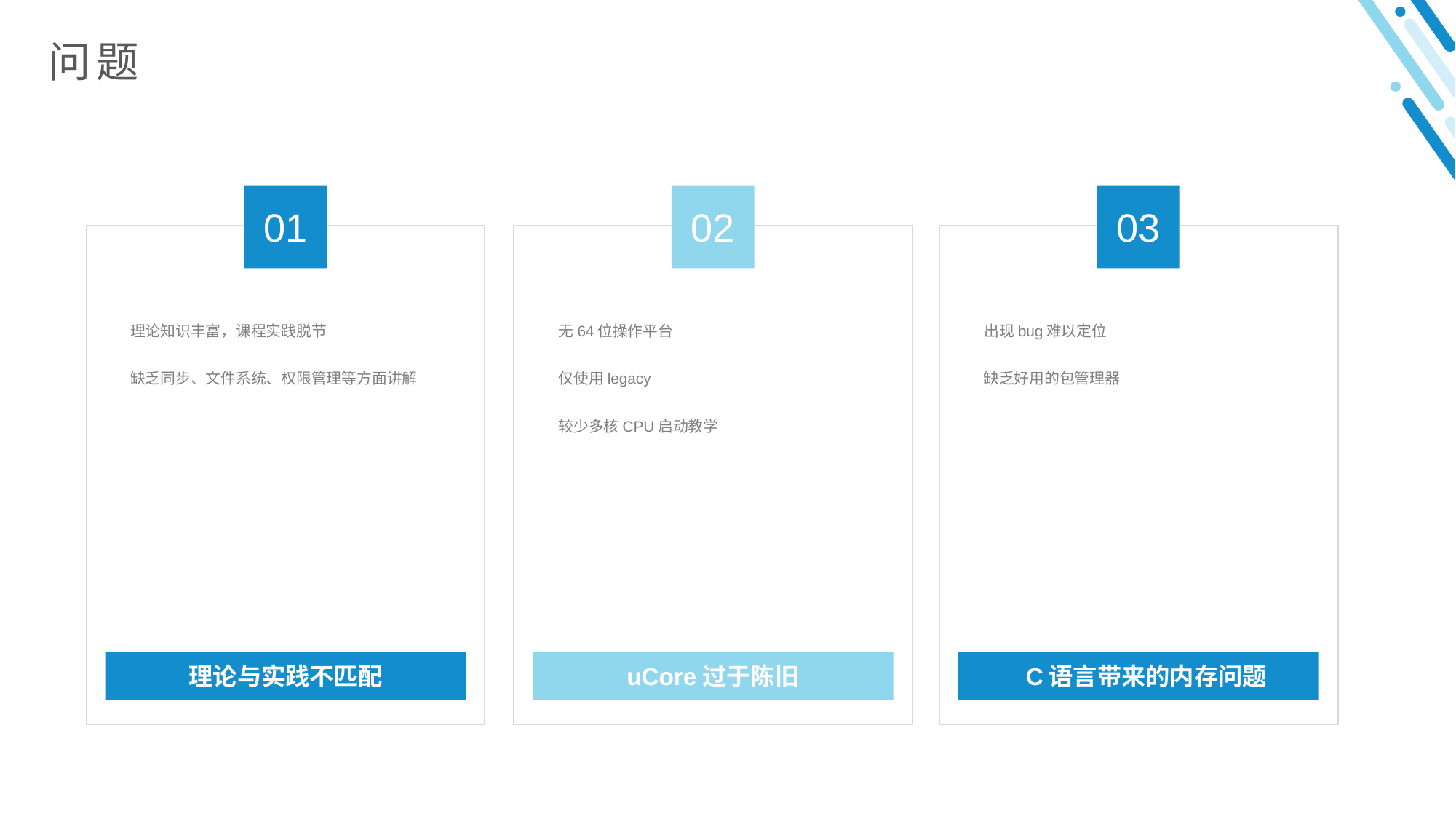

问题

01
02
03

理论知识丰富，课程实践脱节
缺乏同步、文件系统、权限管理等方面讲解
无64位操作平台
仅使用legacy
较少多核CPU启动教学
出现bug难以定位
缺乏好用的包管理器

理论与实践不匹配
uCore过于陈旧
C语言带来的内存问题